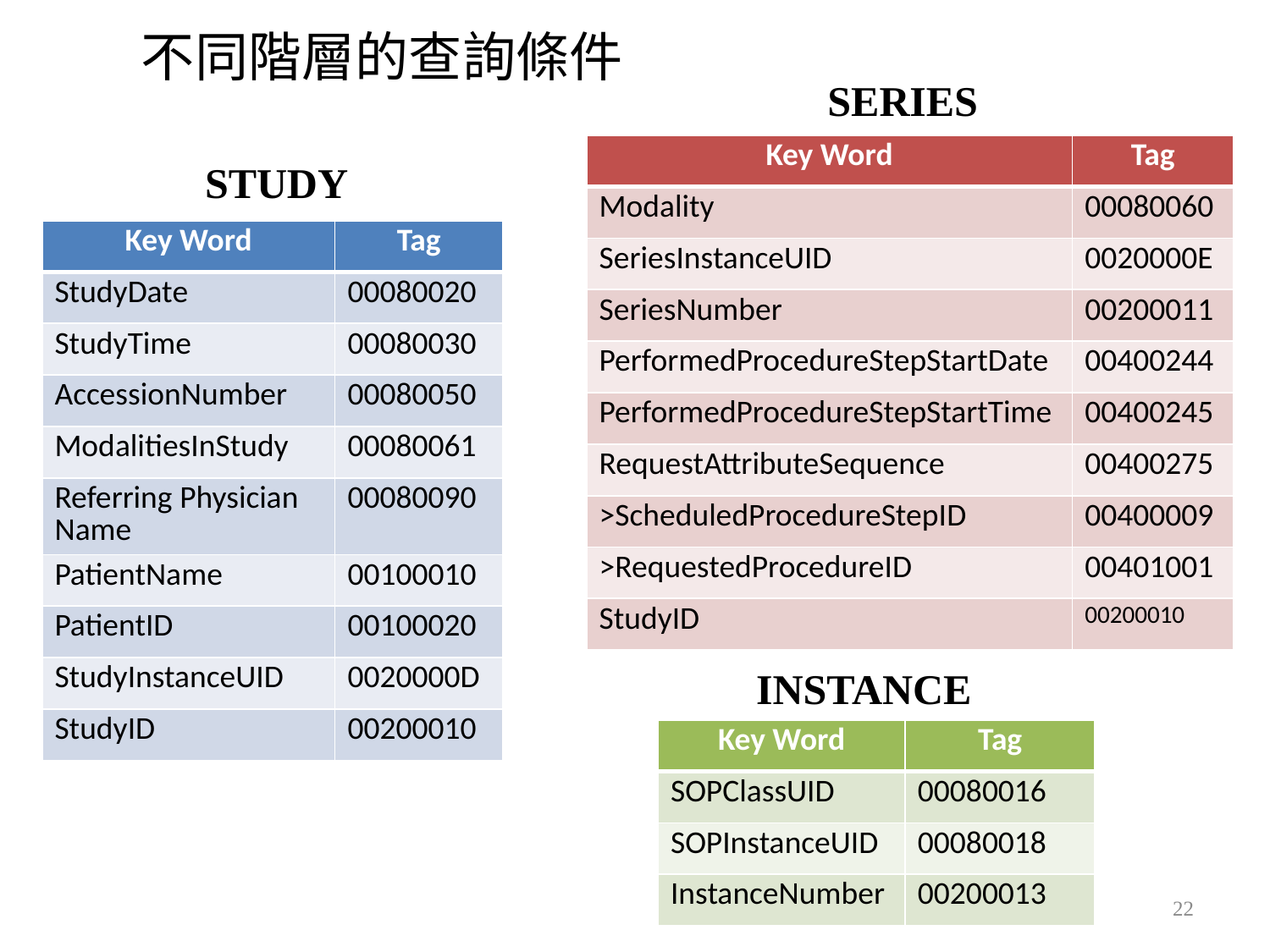

# 不同階層的查詢條件
SERIES
| Key Word | Tag |
| --- | --- |
| Modality | 00080060 |
| SeriesInstanceUID | 0020000E |
| SeriesNumber | 00200011 |
| PerformedProcedureStepStartDate | 00400244 |
| PerformedProcedureStepStartTime | 00400245 |
| RequestAttributeSequence | 00400275 |
| >ScheduledProcedureStepID | 00400009 |
| >RequestedProcedureID | 00401001 |
| StudyID | 00200010 |
STUDY
| Key Word | Tag |
| --- | --- |
| StudyDate | 00080020 |
| StudyTime | 00080030 |
| AccessionNumber | 00080050 |
| ModalitiesInStudy | 00080061 |
| Referring Physician Name | 00080090 |
| PatientName | 00100010 |
| PatientID | 00100020 |
| StudyInstanceUID | 0020000D |
| StudyID | 00200010 |

INSTANCE
| Key Word | Tag |
| --- | --- |
| SOPClassUID | 00080016 |
| SOPInstanceUID | 00080018 |
| InstanceNumber | 00200013 |
22